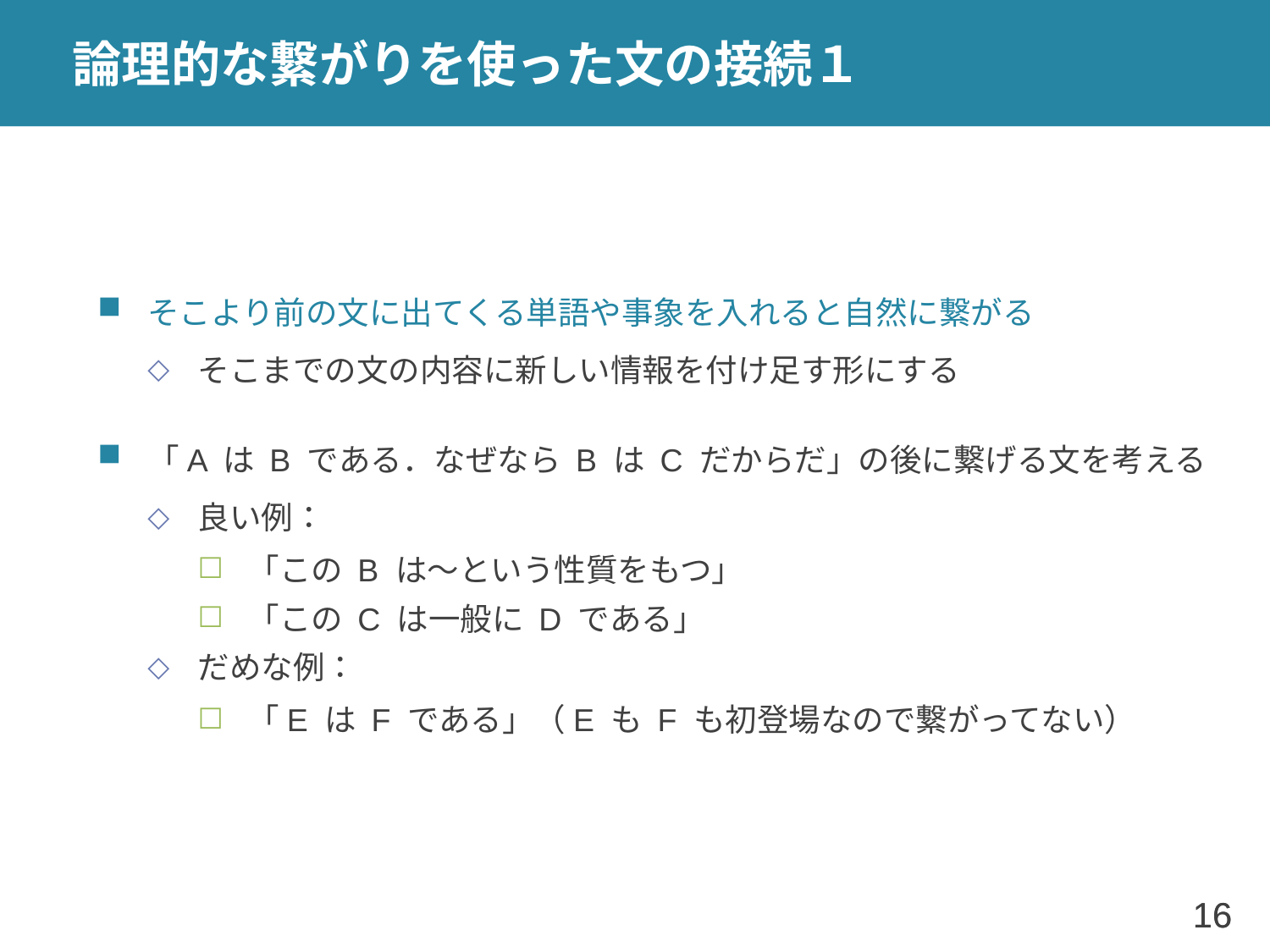

# 論理的な繋がりを使った文の接続１
そこより前の文に出てくる単語や事象を入れると自然に繋がる
そこまでの文の内容に新しい情報を付け足す形にする
「A は B である．なぜなら B は C だからだ」の後に繋げる文を考える
良い例：
「この B は～という性質をもつ」
「この C は一般に D である」
だめな例：
「E は F である」（E も F も初登場なので繋がってない）